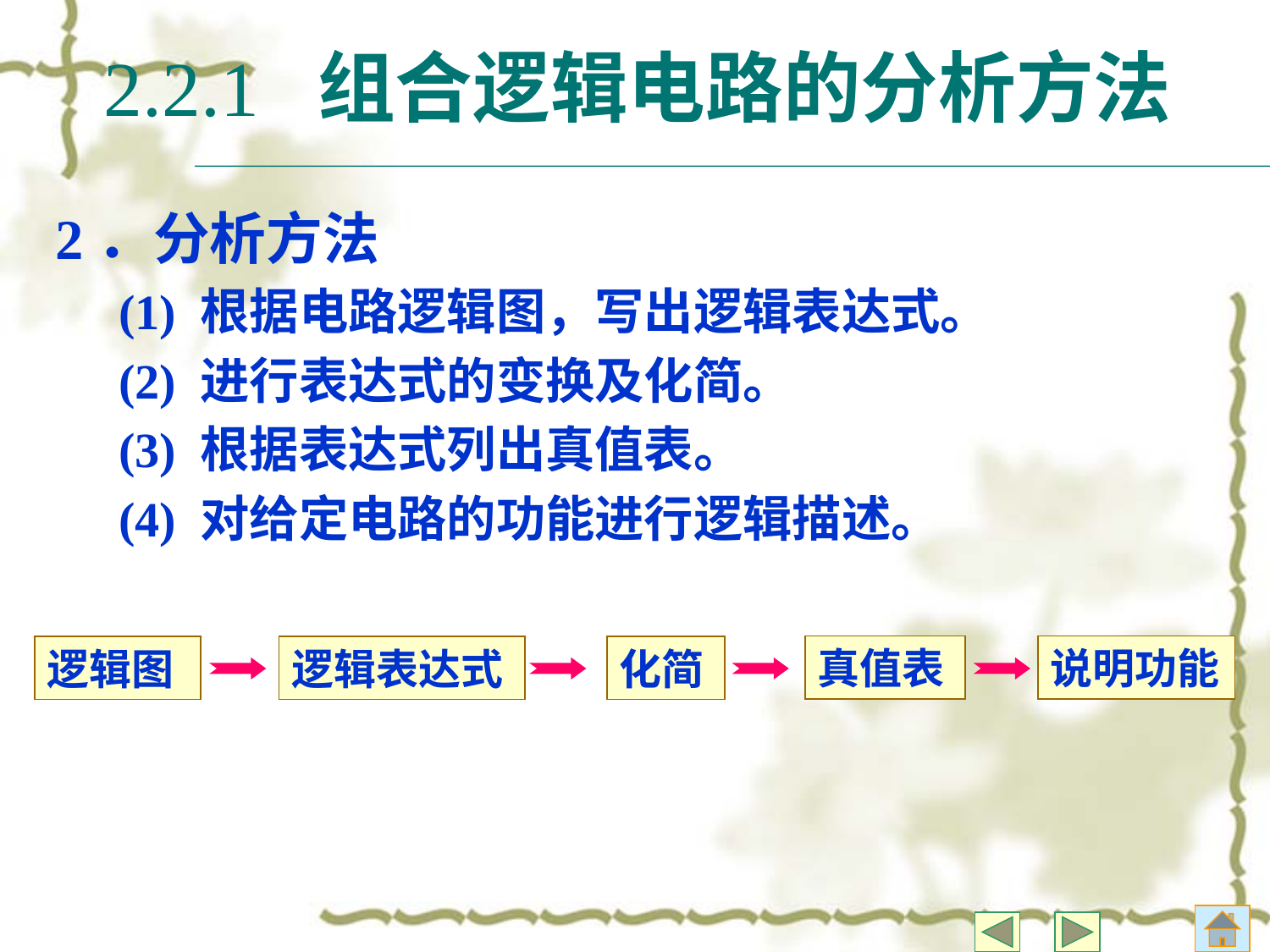

# 2.2.1  组合逻辑电路的分析方法
2．分析方法
(1) 根据电路逻辑图，写出逻辑表达式。
(2) 进行表达式的变换及化简。
(3) 根据表达式列出真值表。
(4) 对给定电路的功能进行逻辑描述。
真值表
说明功能
逻辑图
逻辑表达式
化简